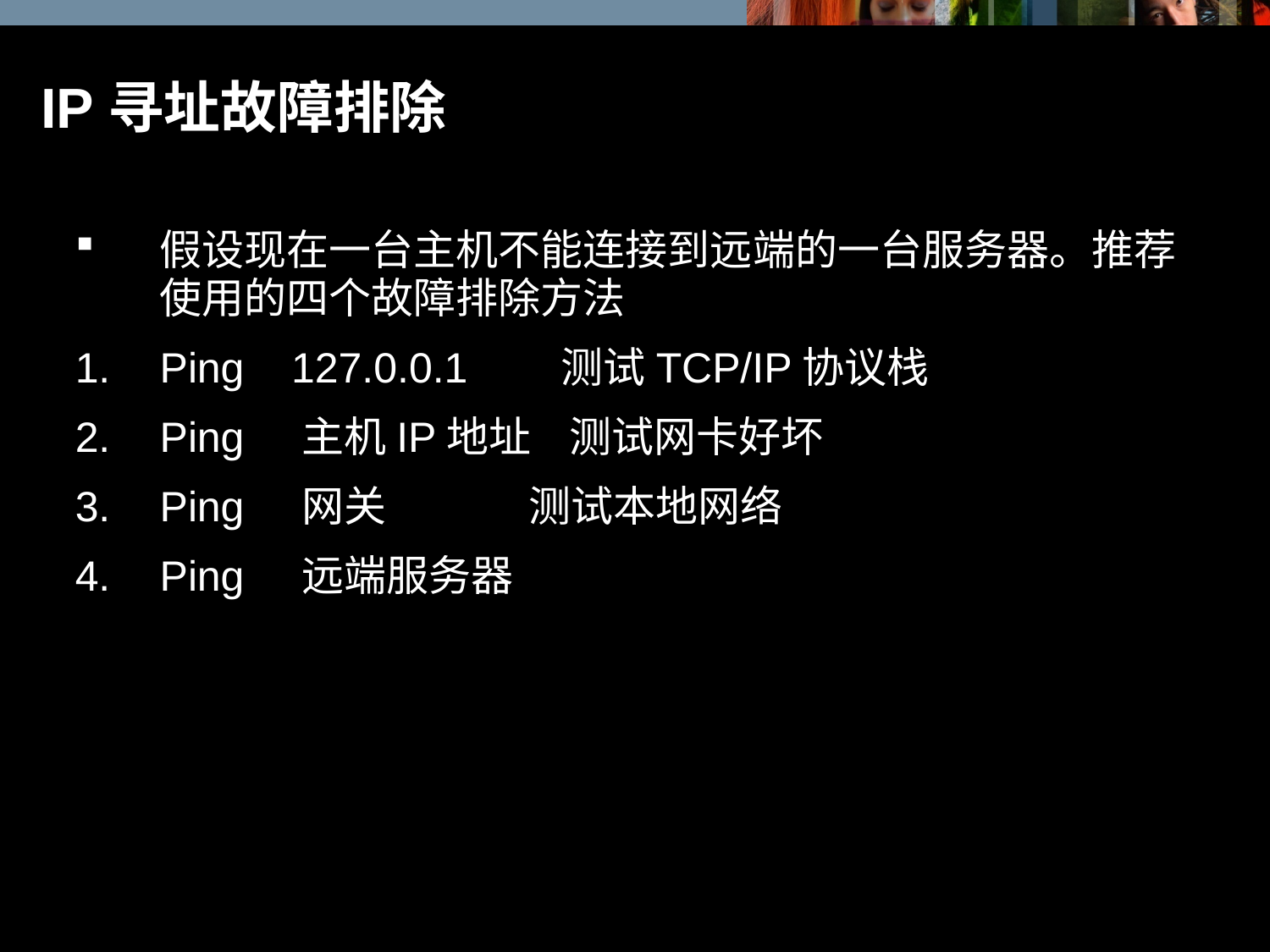

# IP寻址故障排除
假设现在一台主机不能连接到远端的一台服务器。推荐使用的四个故障排除方法
Ping    127.0.0.1       测试TCP/IP协议栈
Ping    主机IP地址    测试网卡好坏
Ping    网关               测试本地网络
Ping    远端服务器